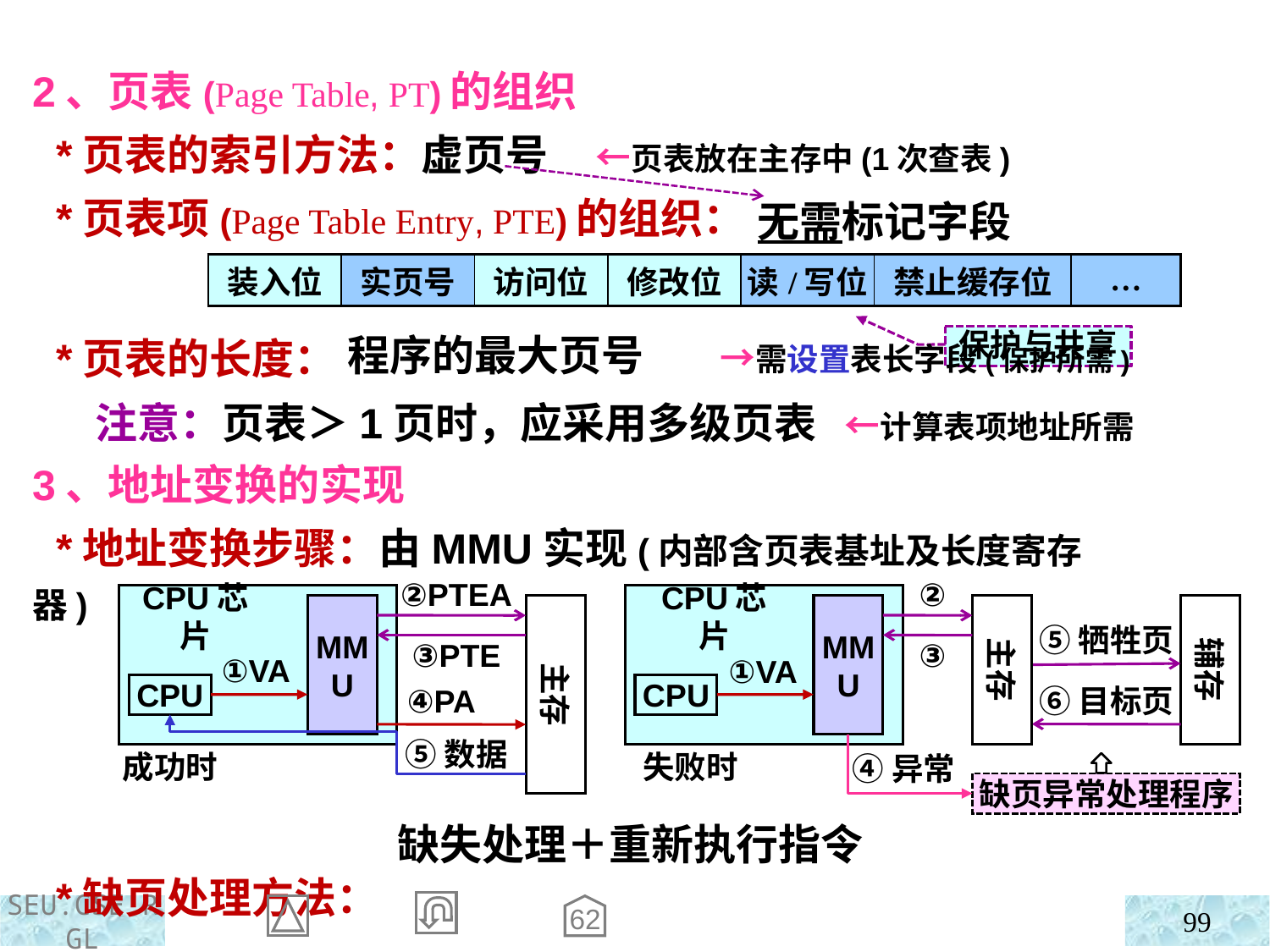

2、页表(Page Table, PT)的组织
  *页表的索引方法：虚页号     ←页表放在主存中(1次查表)
  *页表项(Page Table Entry, PTE)的组织：

  *页表的长度：
无需标记字段
| 装入位 | 实页号 | 访问位 | 修改位 | 读/写位 | 禁止缓存位 | … |
| --- | --- | --- | --- | --- | --- | --- |
程序的最大页号        →需设置表长字段(保护所需)
保护与共享
     注意：页表＞1页时，应采用多级页表   ←计算表项地址所需
3、地址变换的实现
  *地址变换步骤：由MMU实现(内部含页表基址及长度寄存器)

  *缺页处理方法：
②PTEA

MMU
主存
CPU芯片
③PTE
①VA
CPU
④PA
⑤数据
成功时
②

MMU
主存
CPU芯片
③
①VA
CPU
失败时
④异常
辅存
⑤牺牲页
⑥目标页
⑦VA

缺页异常处理程序
缺失处理＋重新执行指令

62
99